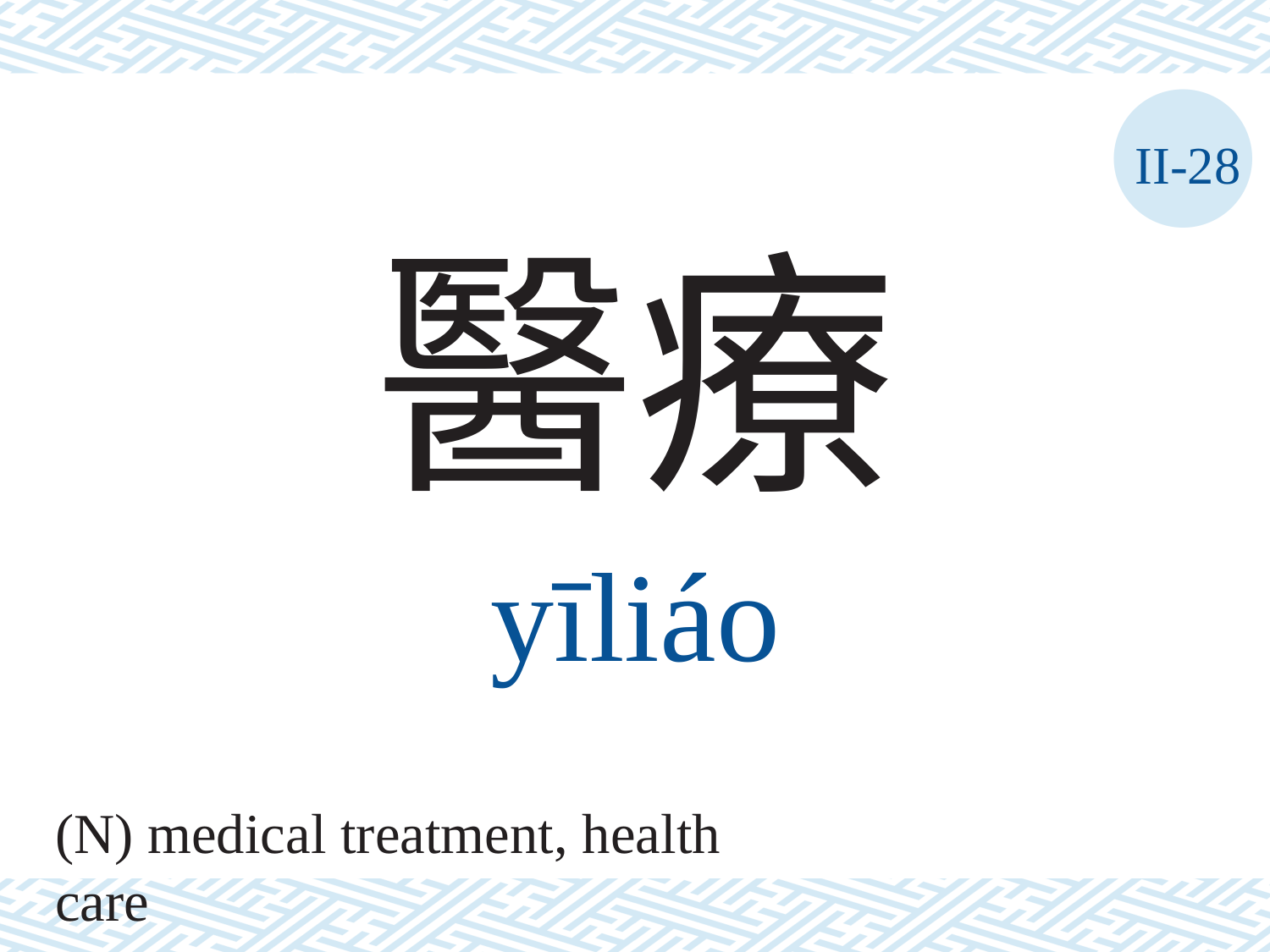

II-28
醫療
yīliáo
(N) medical treatment, health care